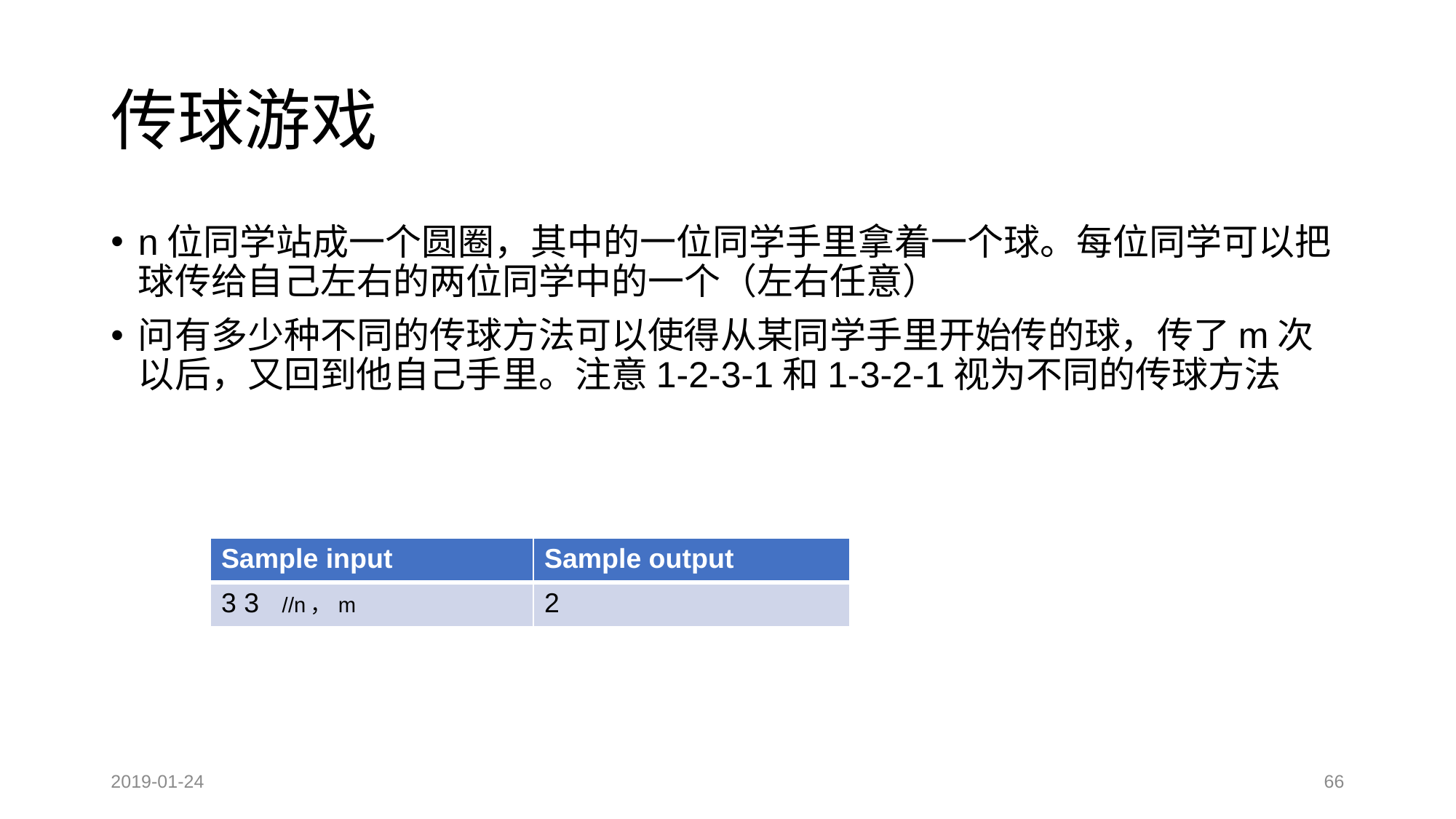

# 传球游戏
n位同学站成一个圆圈，其中的一位同学手里拿着一个球。每位同学可以把球传给自己左右的两位同学中的一个（左右任意）
问有多少种不同的传球方法可以使得从某同学手里开始传的球，传了m次以后，又回到他自己手里。注意1-2-3-1和1-3-2-1视为不同的传球方法
| Sample input | Sample output |
| --- | --- |
| 3 3 //n，m | 2 |
2019-01-24
66